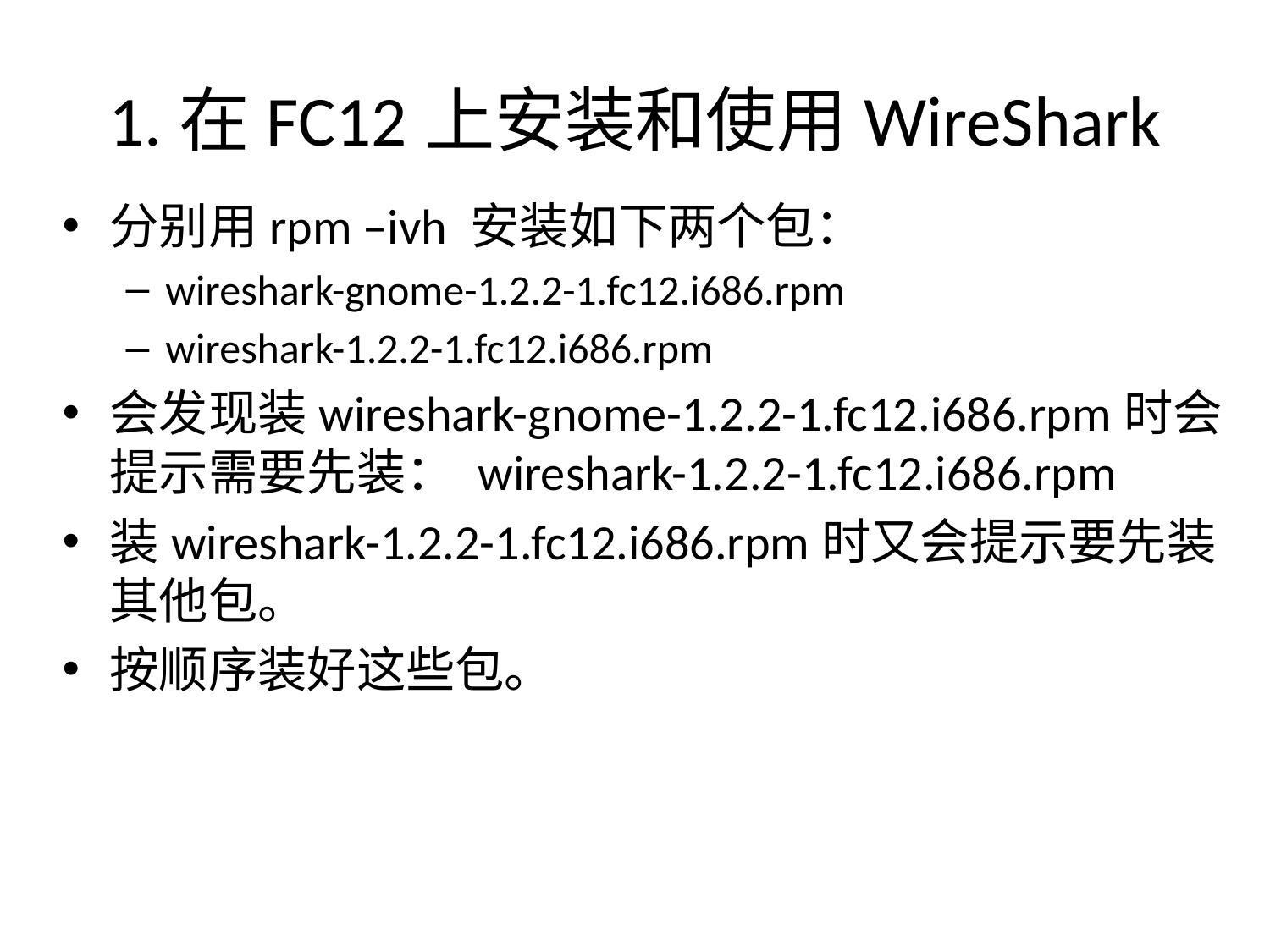

# 1.在FC12上安装和使用WireShark
分别用rpm –ivh 安装如下两个包：
wireshark-gnome-1.2.2-1.fc12.i686.rpm
wireshark-1.2.2-1.fc12.i686.rpm
会发现装wireshark-gnome-1.2.2-1.fc12.i686.rpm时会提示需要先装： wireshark-1.2.2-1.fc12.i686.rpm
装wireshark-1.2.2-1.fc12.i686.rpm时又会提示要先装其他包。
按顺序装好这些包。